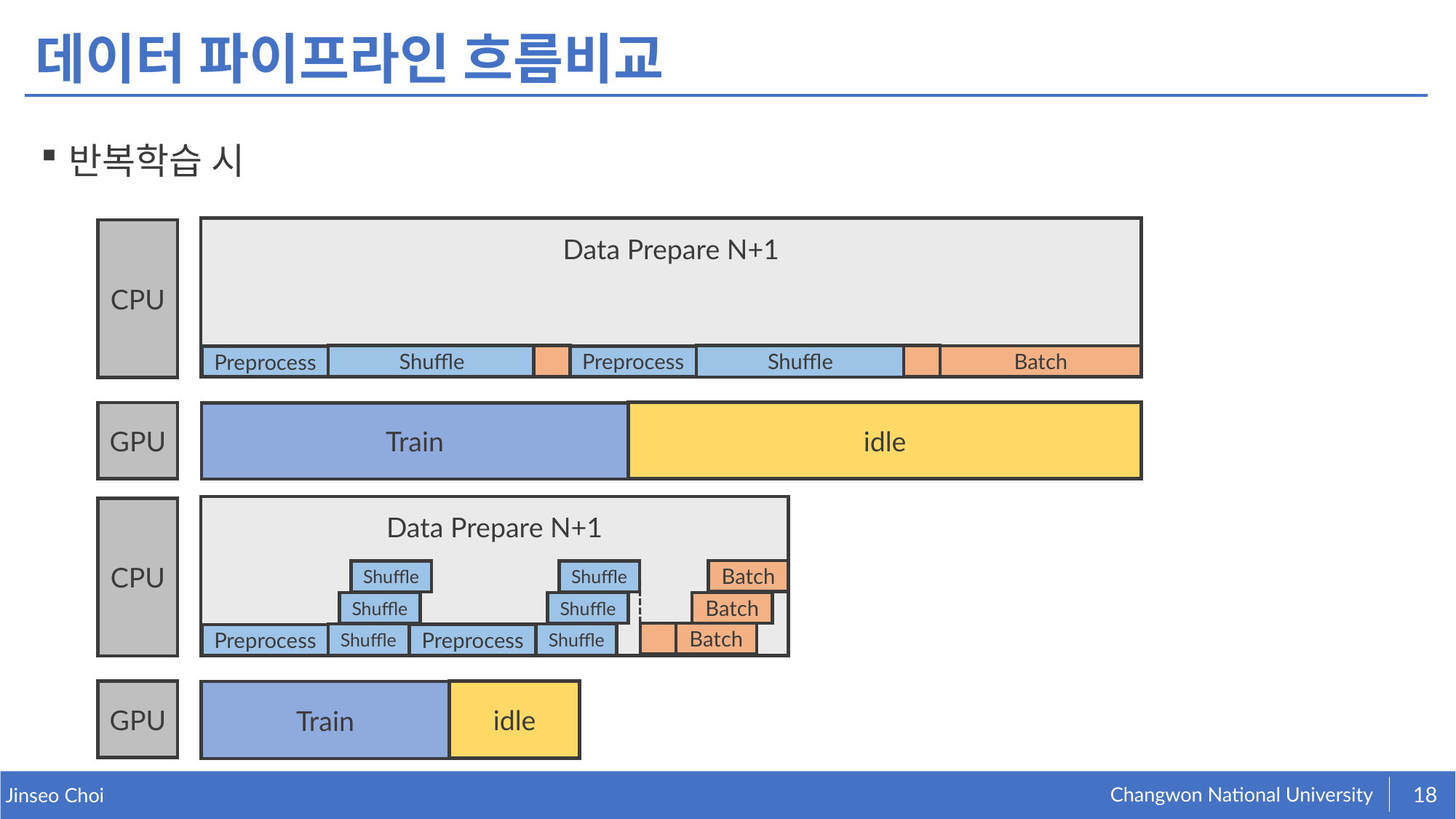

# 데이터 파이프라인 흐름비교
반복학습 시

Data Prepare N+1

CPU
Shuffle

Shuffle
Batch
Preprocess
Preprocess
idle
Train
GPU
Data Prepare N+1

CPU
Batch
Shuffle
Shuffle
Batch
Shuffle
Shuffle

Batch
Shuffle
Shuffle
Preprocess
Preprocess
idle
Train
GPU
18